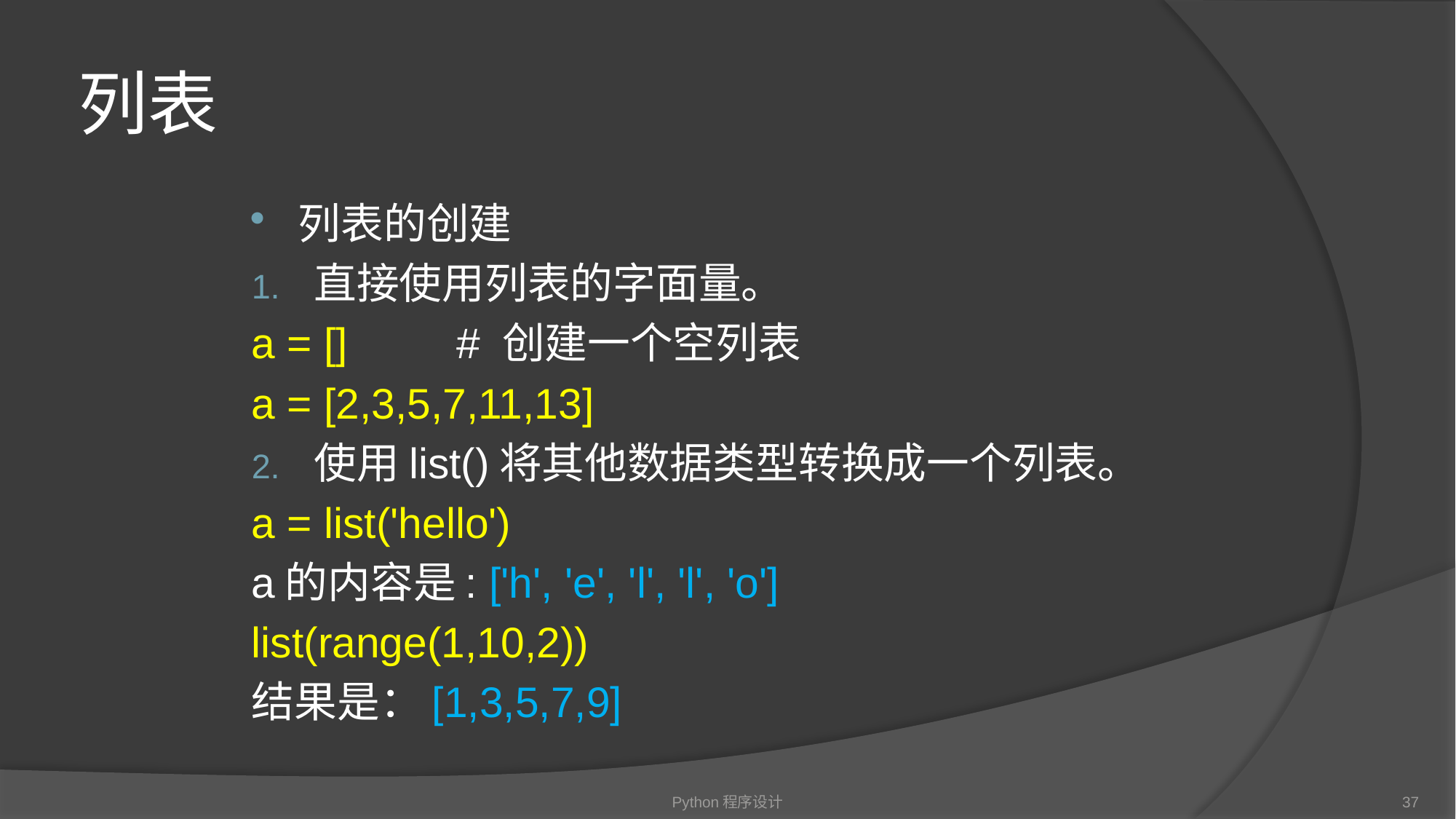

# 列表
列表的创建
直接使用列表的字面量。
	a = []		# 创建一个空列表
	a = [2,3,5,7,11,13]
使用list()将其他数据类型转换成一个列表。
	a = list('hello')
	a的内容是: ['h', 'e', 'l', 'l', 'o']
	list(range(1,10,2))
	结果是：[1,3,5,7,9]

Python程序设计
37